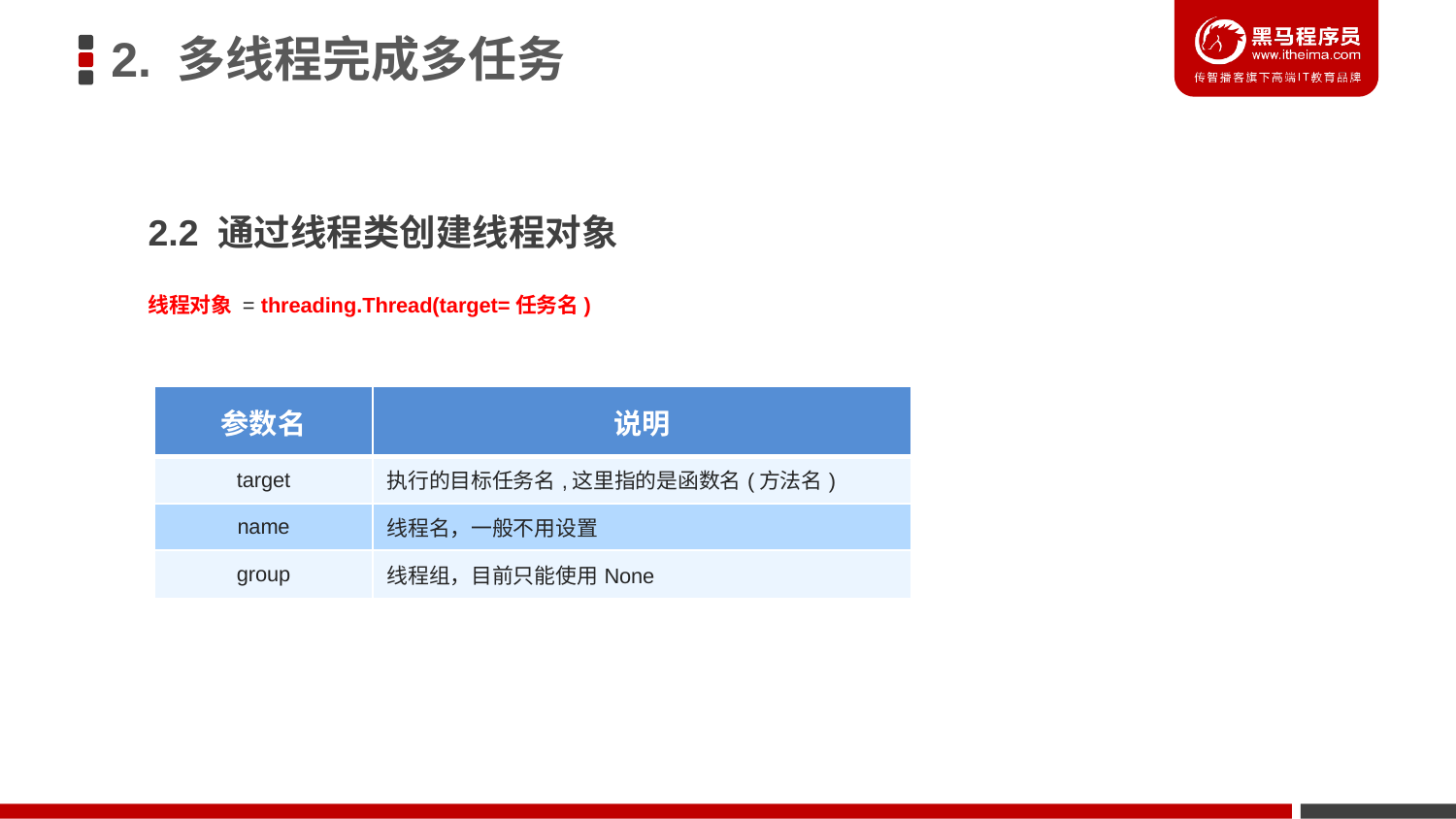

2. 多线程完成多任务
2.2 通过线程类创建线程对象
线程对象 = threading.Thread(target=任务名)
| 参数名 | 说明 |
| --- | --- |
| target | 执行的目标任务名,这里指的是函数名(方法名) |
| name | 线程名，一般不用设置 |
| group | 线程组，目前只能使用None |